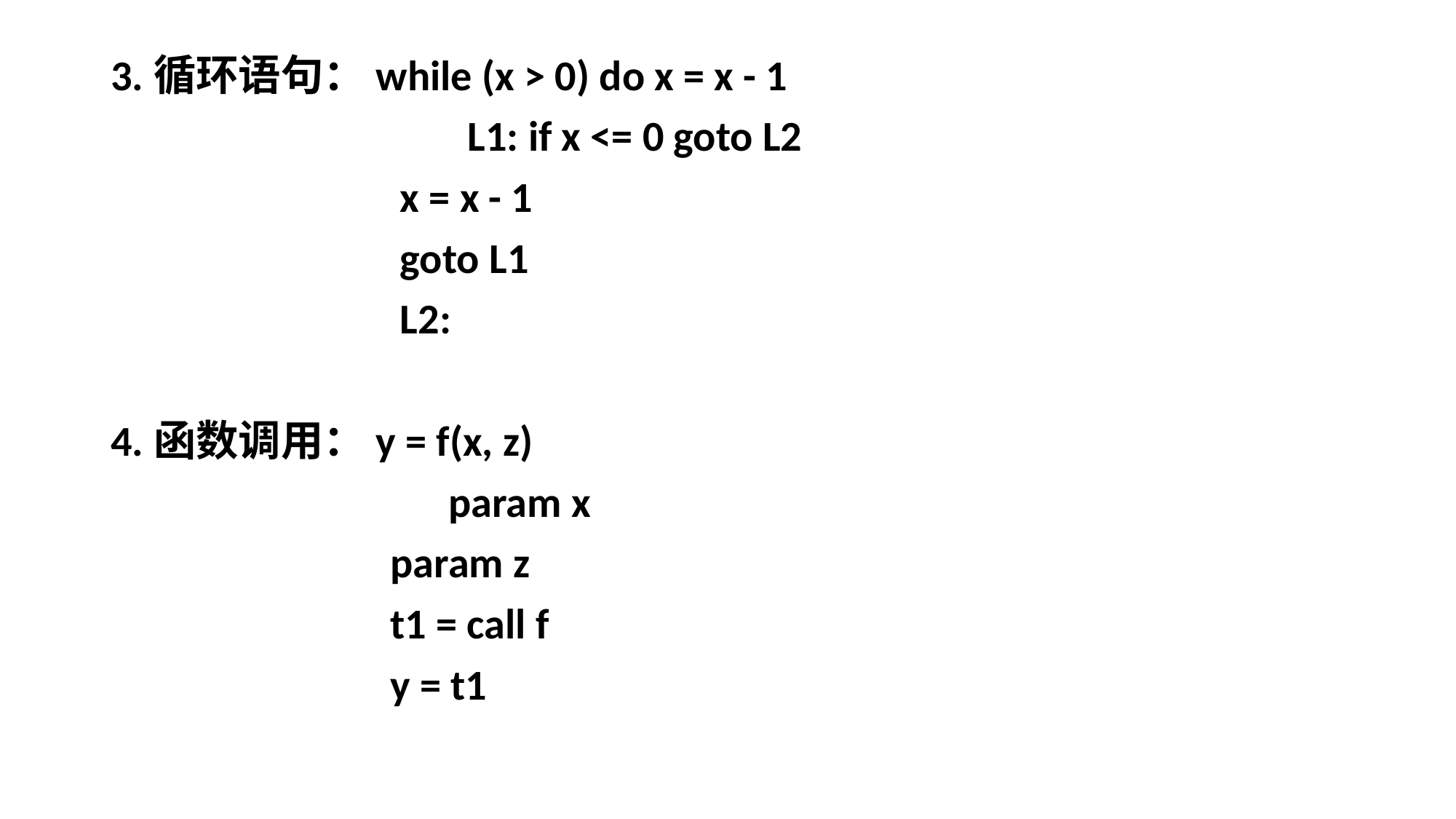

3.循环语句：while (x > 0) do x = x - 1
                                     L1: if x <= 0 goto L2
                              x = x - 1
                              goto L1
                              L2:

4.函数调用：y = f(x, z)
                                   param x
                             param z
                             t1 = call f
                             y = t1